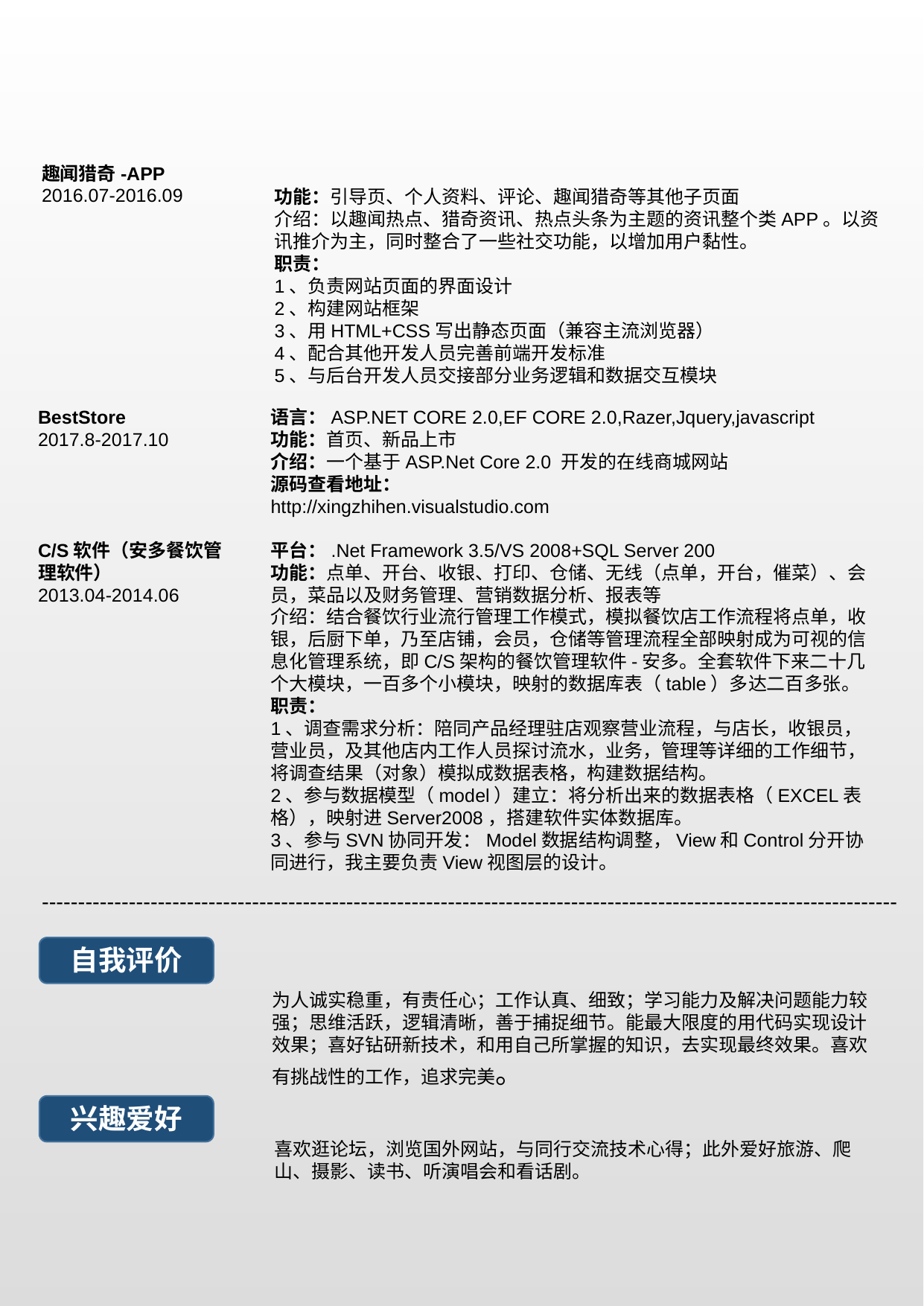

趣闻猎奇-APP
2016.07-2016.09
功能：引导页、个人资料、评论、趣闻猎奇等其他子页面
介绍：以趣闻热点、猎奇资讯、热点头条为主题的资讯整个类APP。以资讯推介为主，同时整合了一些社交功能，以增加用户黏性。
职责：
1、负责网站页面的界面设计
2、构建网站框架
3、用HTML+CSS写出静态页面（兼容主流浏览器）
4、配合其他开发人员完善前端开发标准
5、与后台开发人员交接部分业务逻辑和数据交互模块
BestStore
2017.8-2017.10
语言：ASP.NET CORE 2.0,EF CORE 2.0,Razer,Jquery,javascript
功能：首页、新品上市
介绍：一个基于ASP.Net Core 2.0 开发的在线商城网站
源码查看地址：
http://xingzhihen.visualstudio.com
C/S软件（安多餐饮管理软件）
2013.04-2014.06
平台：.Net Framework 3.5/VS 2008+SQL Server 200
功能：点单、开台、收银、打印、仓储、无线（点单，开台，催菜）、会员，菜品以及财务管理、营销数据分析、报表等
介绍：结合餐饮行业流行管理工作模式，模拟餐饮店工作流程将点单，收银，后厨下单，乃至店铺，会员，仓储等管理流程全部映射成为可视的信息化管理系统，即C/S架构的餐饮管理软件-安多。全套软件下来二十几个大模块，一百多个小模块，映射的数据库表（table）多达二百多张。
职责：
1、调查需求分析：陪同产品经理驻店观察营业流程，与店长，收银员，营业员，及其他店内工作人员探讨流水，业务，管理等详细的工作细节，将调查结果（对象）模拟成数据表格，构建数据结构。
2、参与数据模型（model）建立：将分析出来的数据表格（EXCEL表格），映射进Server2008，搭建软件实体数据库。
3、参与SVN协同开发：Model数据结构调整，View和Control分开协同进行，我主要负责View视图层的设计。
----------------------------------------------------------------------------------------------------------------------

自我评价
为人诚实稳重，有责任心；工作认真、细致；学习能力及解决问题能力较强；思维活跃，逻辑清晰，善于捕捉细节。能最大限度的用代码实现设计效果；喜好钻研新技术，和用自己所掌握的知识，去实现最终效果。喜欢有挑战性的工作，追求完美。

兴趣爱好
喜欢逛论坛，浏览国外网站，与同行交流技术心得；此外爱好旅游、爬山、摄影、读书、听演唱会和看话剧。